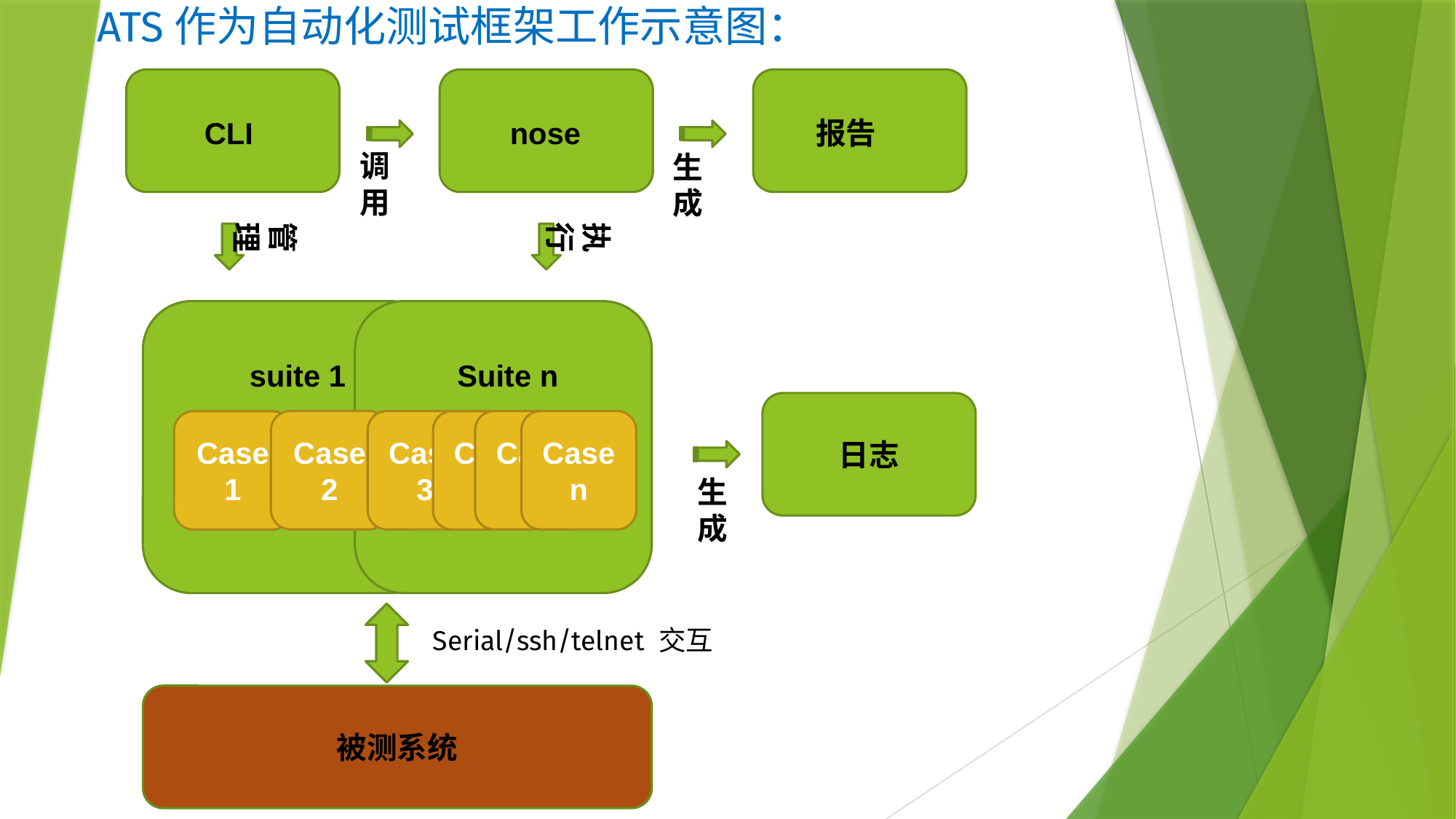

ATS作为自动化测试框架工作示意图：

CLI
nose
报告

调用
生成
管理
执行

suite 1
Suite n
日志
Case 2
Case 3
Case n
Case n
Case 1
Case n

生成

Serial/ssh/telnet 交互
被测系统